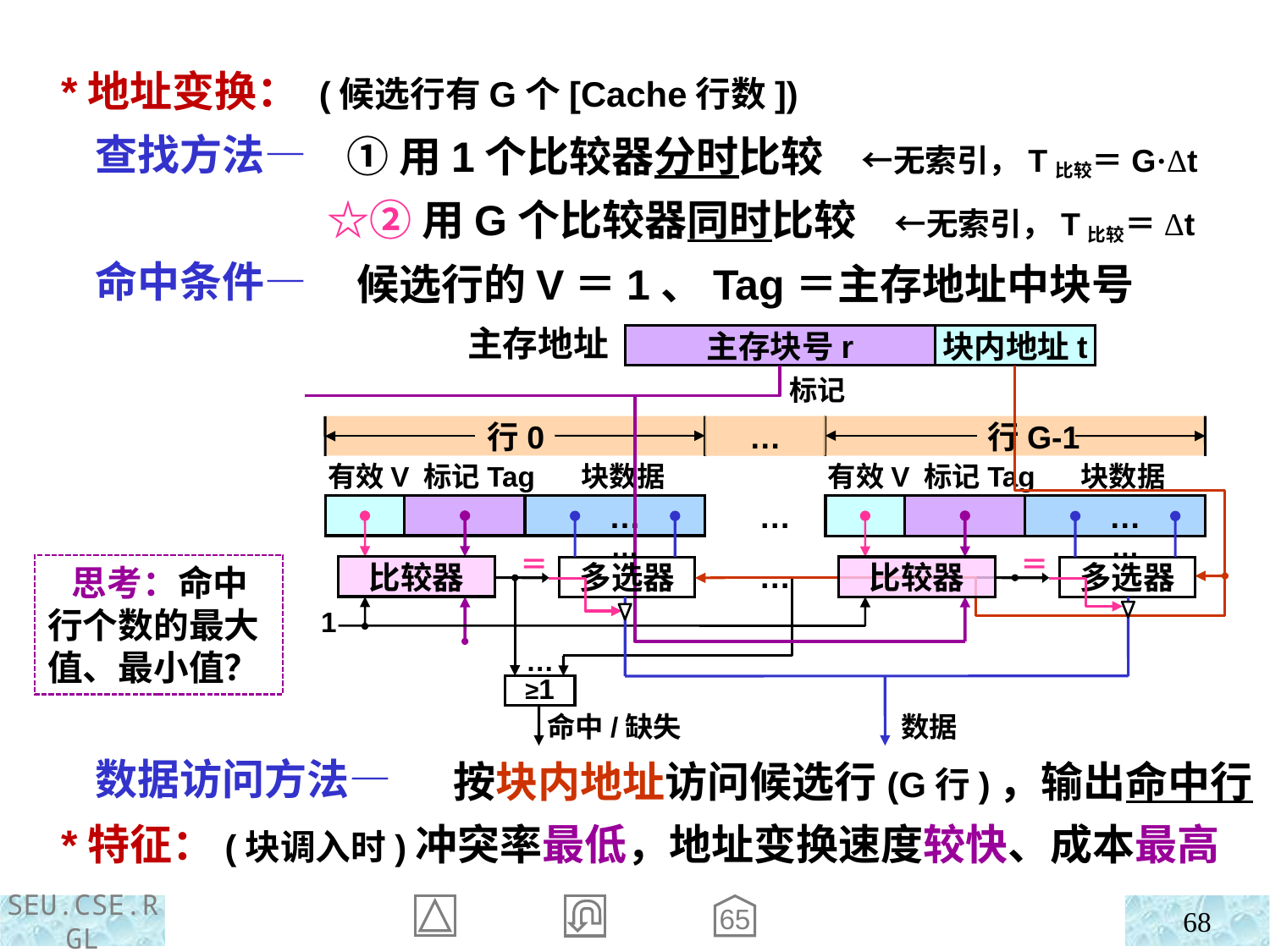

*地址变换： (候选行有G个[Cache行数])
     查找方法—

     命中条件—

     数据访问方法—
  ①用1个比较器分时比较    ←无索引，T比较＝G·Δt
☆②用G个比较器同时比较    ←无索引，T比较＝Δt
  候选行的V＝1、Tag＝主存地址中块号
主存地址
主存块号r
块内地址t

…
…
多选器
多选器

数据
标记

1

…

≥1

命中/缺失
行0

…

行G-1

有效V 标记Tag     块数据
有效V 标记Tag     块数据

…
…
…
  思考：命中行个数的最大值、最小值？
＝
＝
…
比较器
比较器

按块内地址访问候选行(G行)，输出命中行
  *特征：(块调入时)冲突率最低，地址变换速度较快、成本最高
65

68